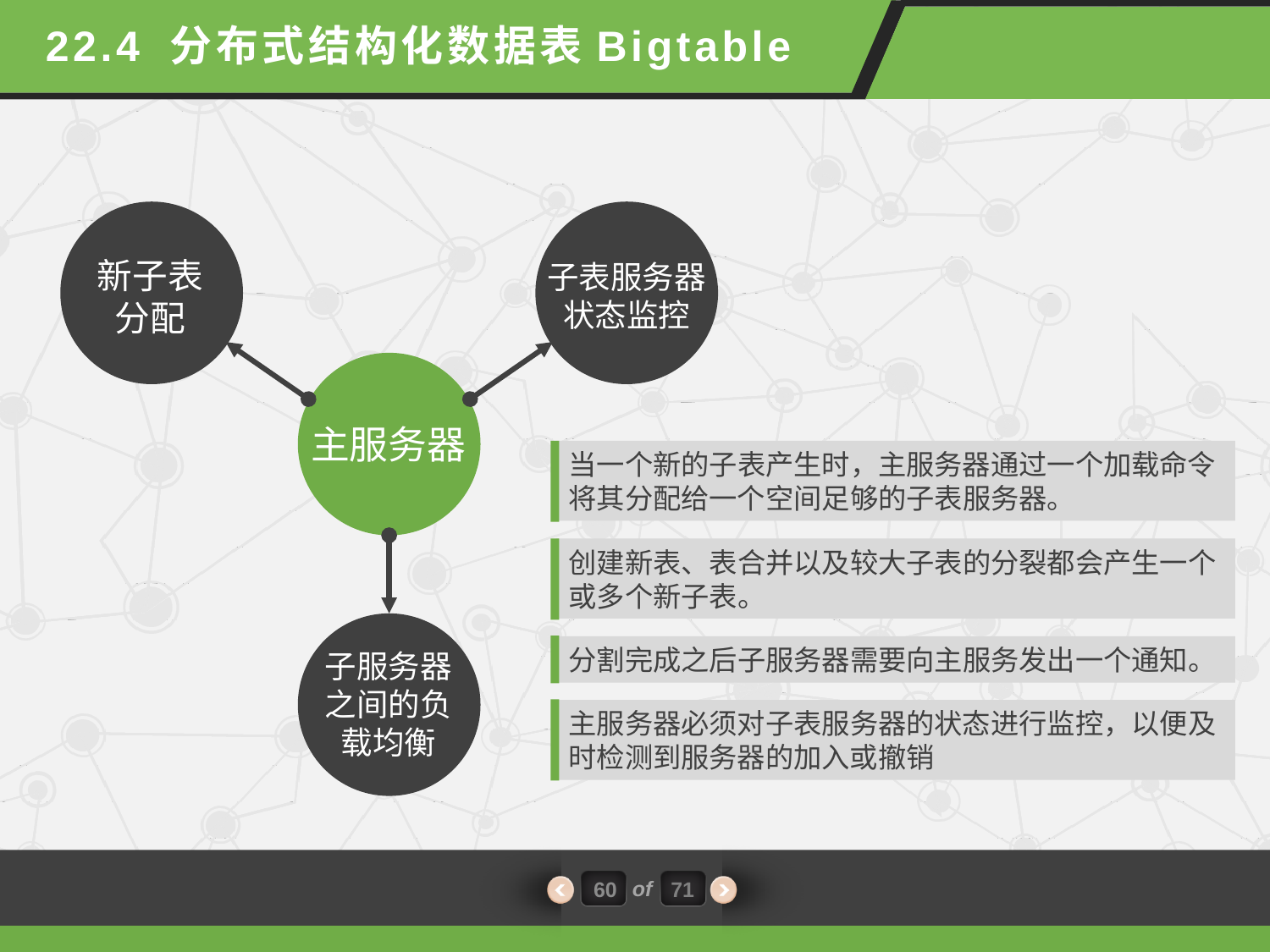

22.4 分布式结构化数据表Bigtable

新子表分配
子表服务器状态监控

主服务器

子服务器之间的负载均衡

当一个新的子表产生时，主服务器通过一个加载命令将其分配给一个空间足够的子表服务器。
创建新表、表合并以及较大子表的分裂都会产生一个或多个新子表。

分割完成之后子服务器需要向主服务发出一个通知。

主服务器必须对子表服务器的状态进行监控，以便及时检测到服务器的加入或撤销
60